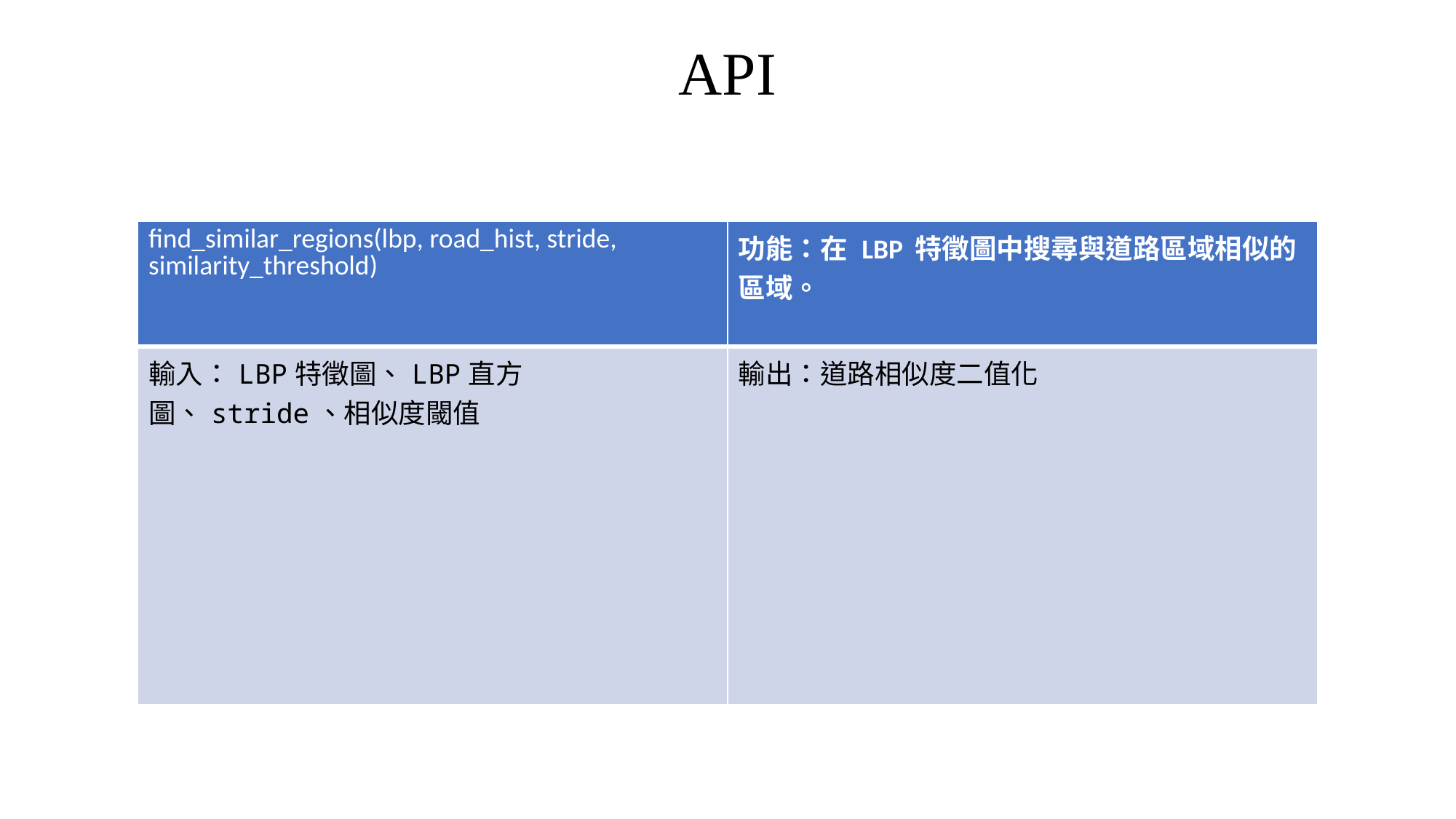

API
| find\_similar\_regions(lbp, road\_hist, stride, similarity\_threshold) | 功能：在 LBP 特徵圖中搜尋與道路區域相似的區域。 |
| --- | --- |
| 輸入：LBP特徵圖、LBP直方圖、stride、相似度閾值 | 輸出：道路相似度二值化 |